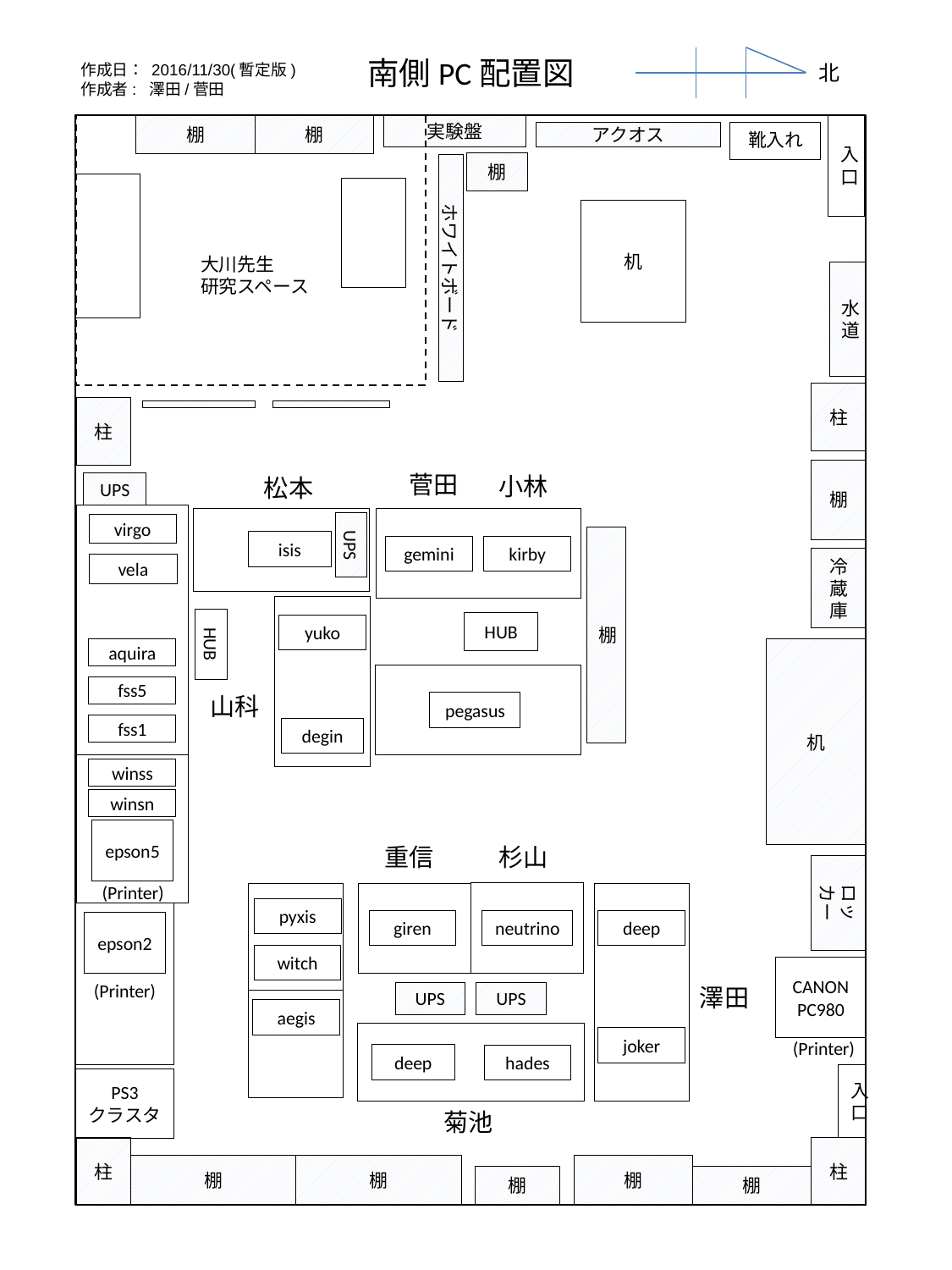

南側PC配置図
作成日： 2016/11/30(暫定版)
作成者:  澤田/菅田
北
入口
棚
実験盤

棚
アクオス

靴入れ
棚
ホワイトボード

机
大川先生
研究スペース
水道
柱
柱

棚

菅田
小林
松本
UPS

UPS
virgo
isis
gemini
kirby
冷蔵庫
vela

HUB
HUB
yuko
棚
aquira
机

fss5
山科
pegasus
fss1
degin

winss
winsn
epson5
重信
杉山
ロッカー
(Printer)

pyxis

giren
neutrino
deep
epson2
witch
CANON
PC980
(Printer)
澤田
UPS
UPS

aegis

joker
(Printer)
deep
hades
入口
PS3
クラスタ
菊池
柱
柱
棚
棚
棚
棚
棚